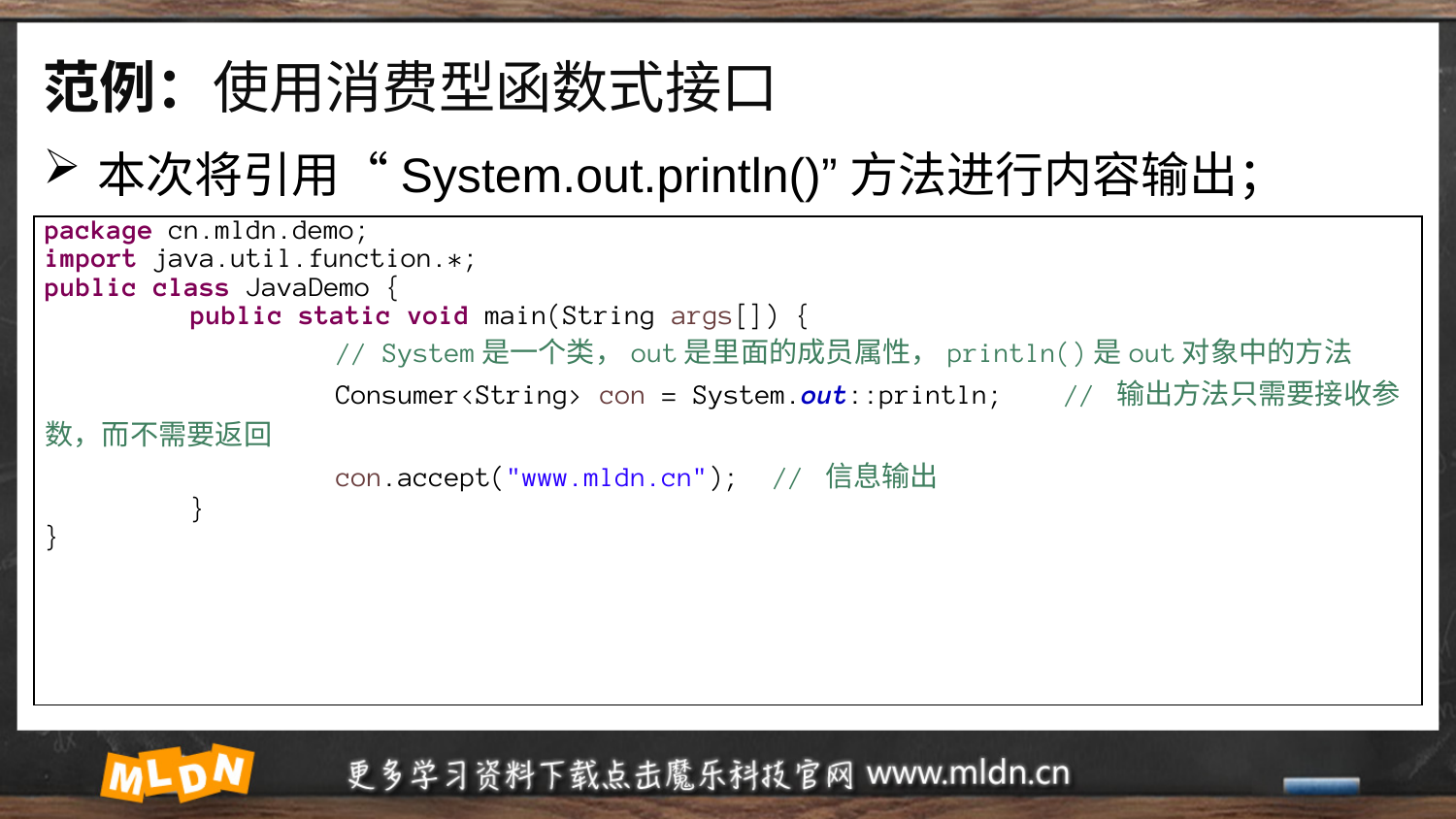

# 范例：使用消费型函数式接口
本次将引用“System.out.println()”方法进行内容输出；
| package cn.mldn.demo; import java.util.function.\*; public class JavaDemo { public static void main(String args[]) { // System是一个类，out是里面的成员属性，println()是out对象中的方法 Consumer<String> con = System.out::println; // 输出方法只需要接收参数，而不需要返回 con.accept("www.mldn.cn"); // 信息输出 } } |
| --- |